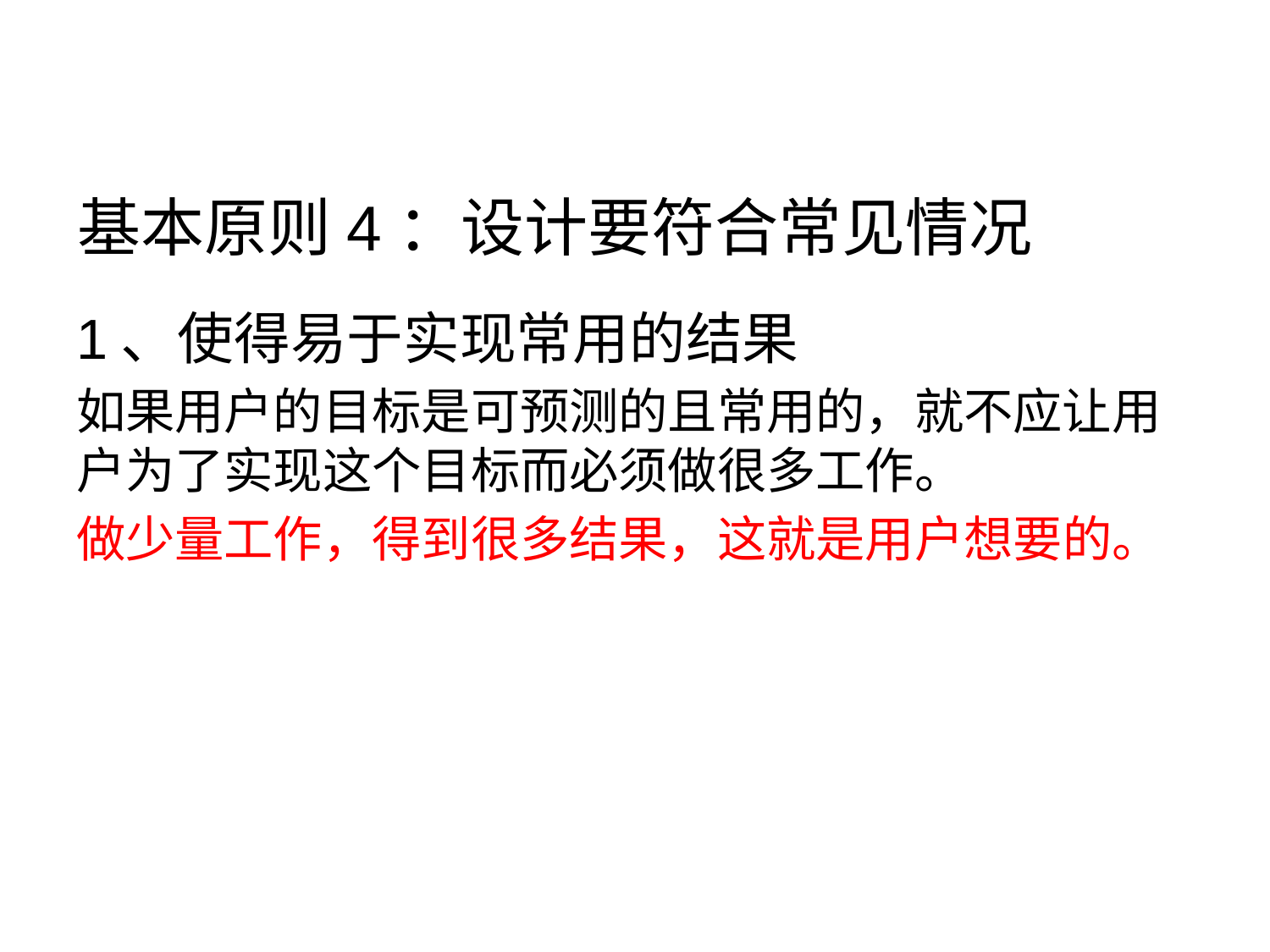

基本原则4：设计要符合常见情况
1、使得易于实现常用的结果
如果用户的目标是可预测的且常用的，就不应让用户为了实现这个目标而必须做很多工作。
做少量工作，得到很多结果，这就是用户想要的。